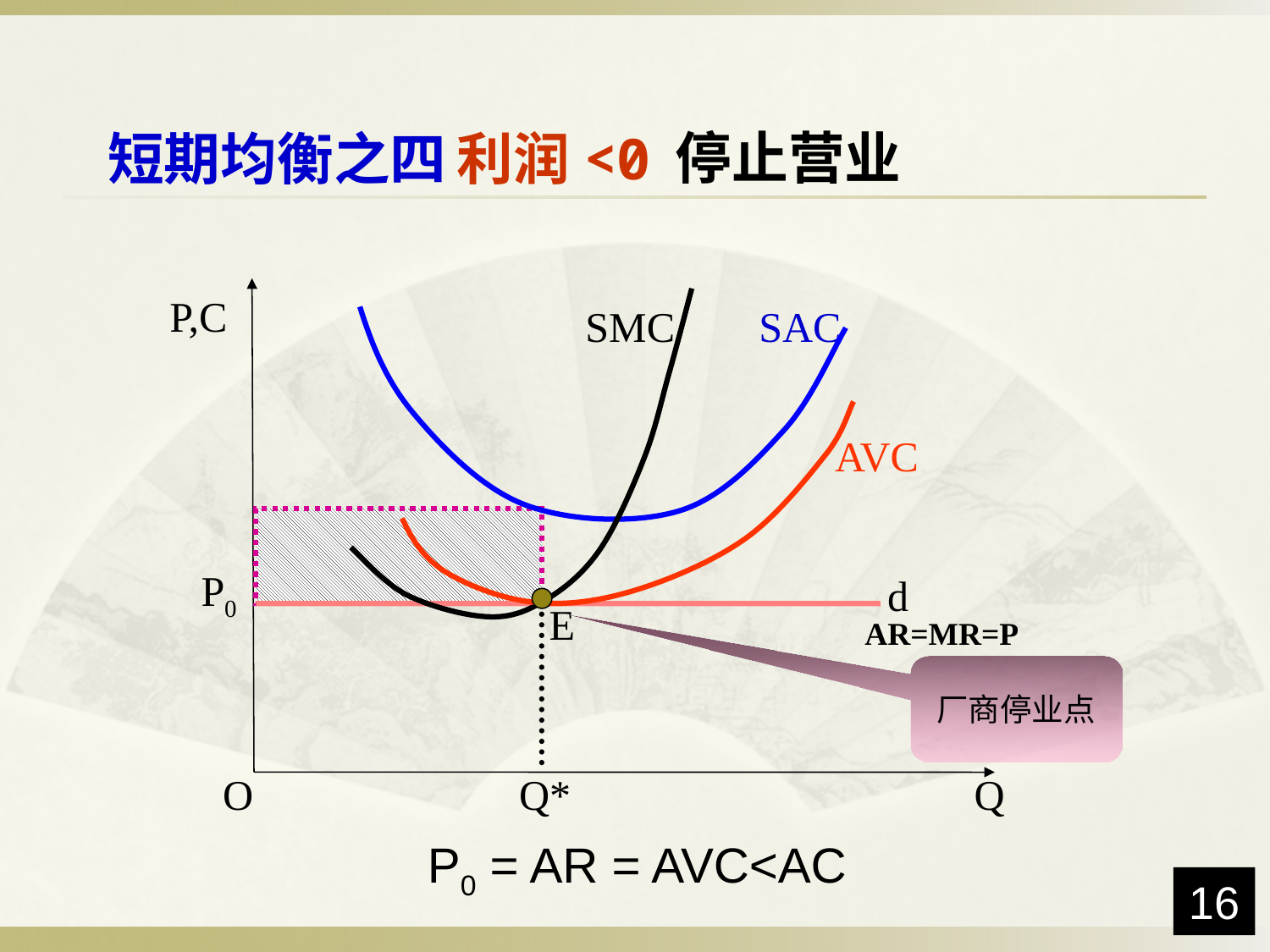

停止营业
短期均衡之四
利润<0

P,C

SMC
SAC

AVC

P0
d

E

AR=MR=P
Q*
O

Q
厂商停业点
P0 = AR = AVC<AC
16